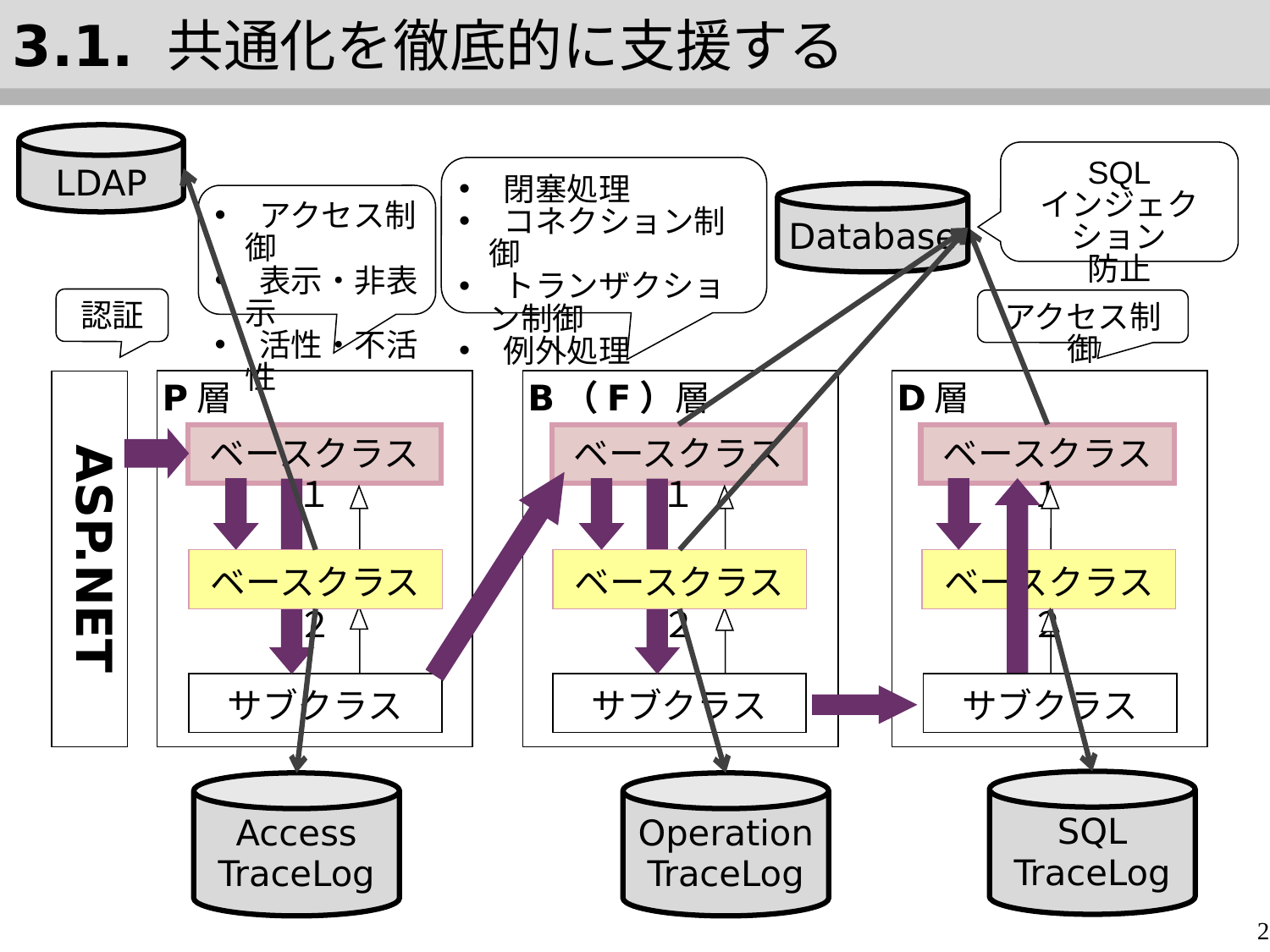

3.1. 共通化を徹底的に支援する
LDAP
SQL
インジェクション
防止
 閉塞処理
 コネクション制御
 トランザクション制御
 例外処理
Database
 アクセス制御
 表示・非表示
 活性・不活性
認証
アクセス制御
P層
B（F）層
D層
ASP.NET
ベースクラス１
ベースクラス１
ベースクラス１

ベースクラス２
ベースクラス２
ベースクラス２

サブクラス
サブクラス
サブクラス

SQL
TraceLog
Access
TraceLog
Operation
TraceLog